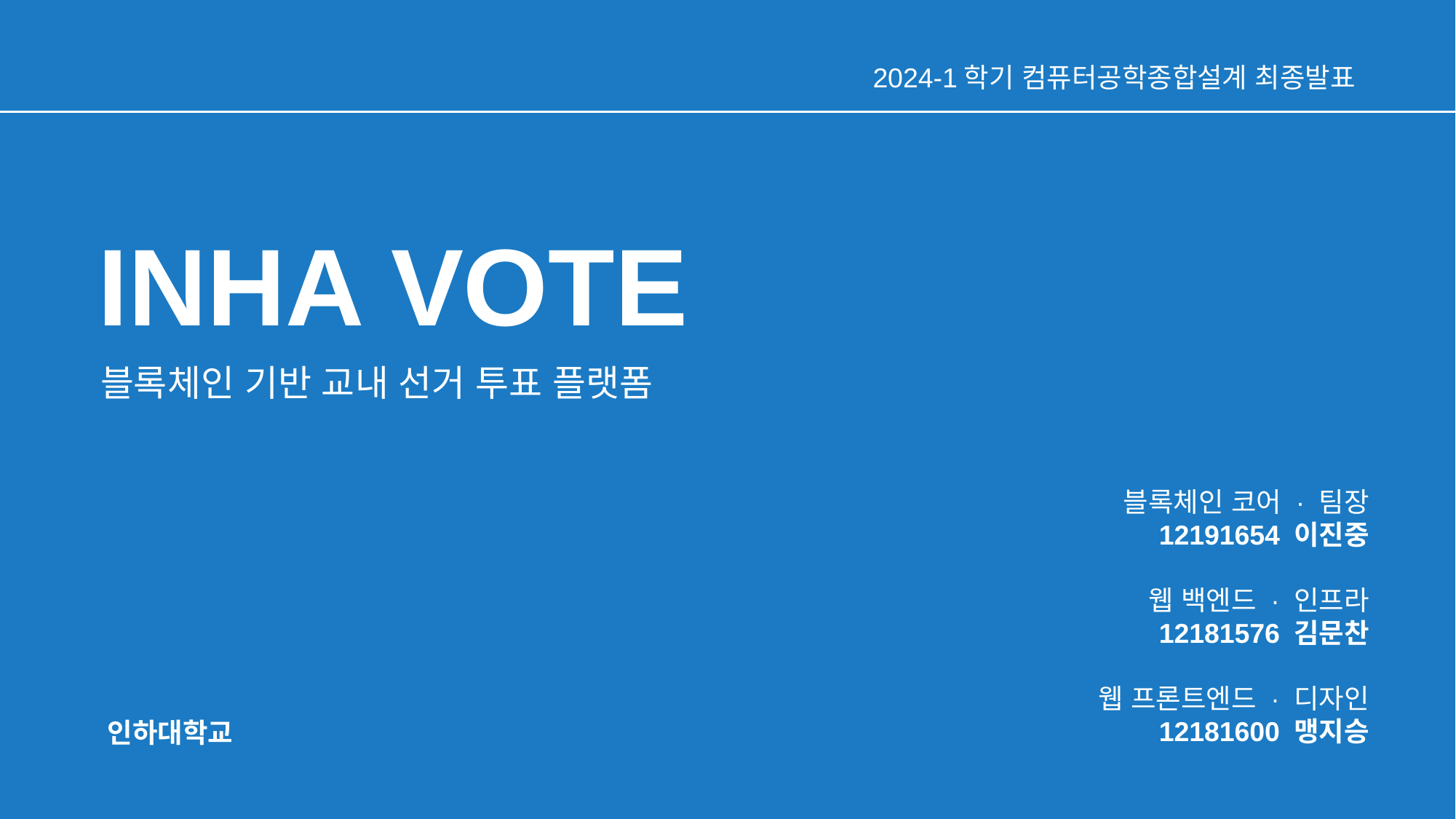

2024-1학기 컴퓨터공학종합설계 최종발표
INHA VOTE
블록체인 기반 교내 선거 투표 플랫폼
블록체인 코어 · 팀장
12191654 이진중

웹 백엔드 · 인프라
12181576 김문찬

웹 프론트엔드 · 디자인
12181600 맹지승
인하대학교